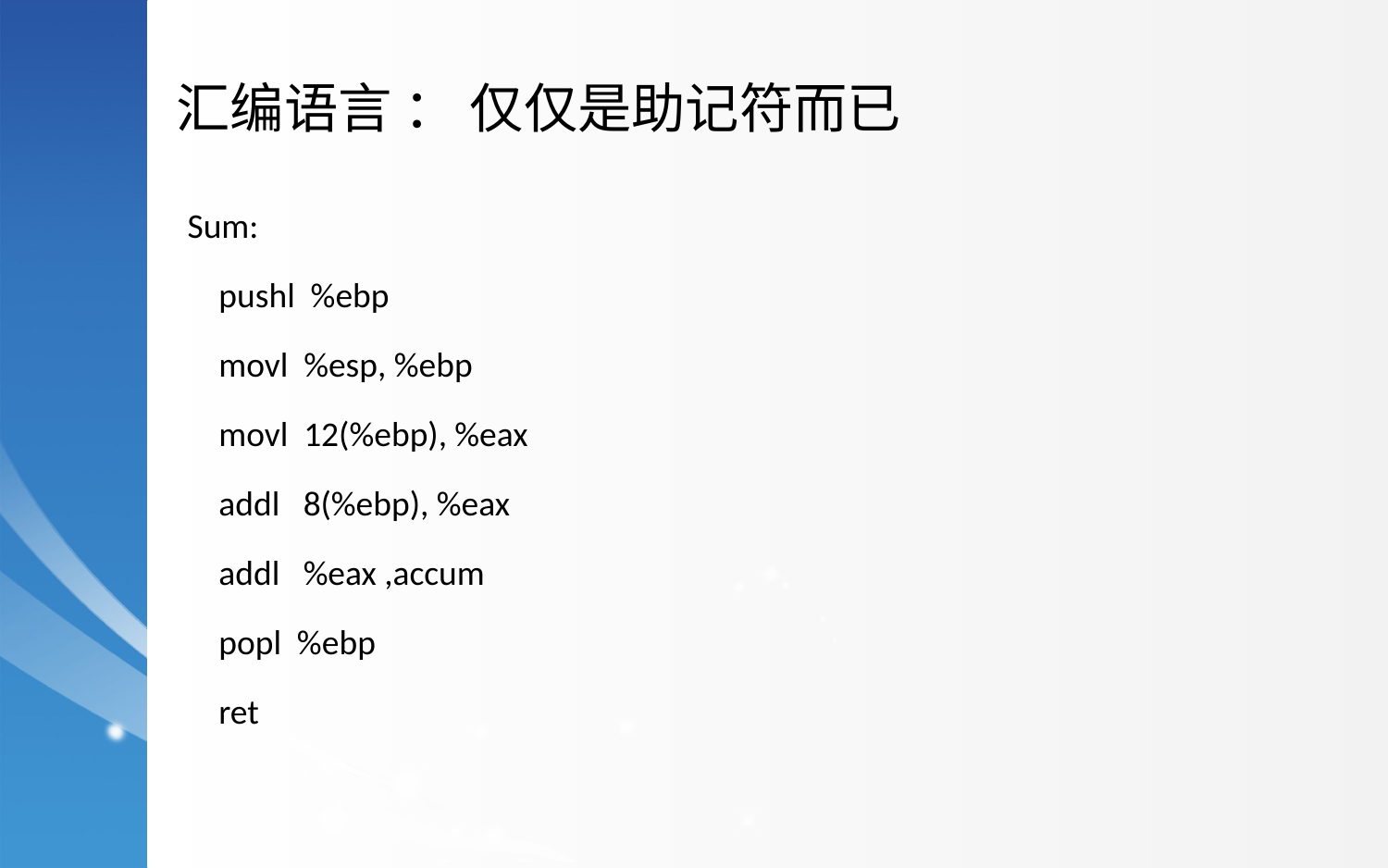

汇编语言 ： 仅仅是助记符而已
Sum:
    pushl  %ebp
    movl  %esp, %ebp
    movl  12(%ebp), %eax
    addl   8(%ebp), %eax
    addl   %eax ,accum
    popl  %ebp
    ret